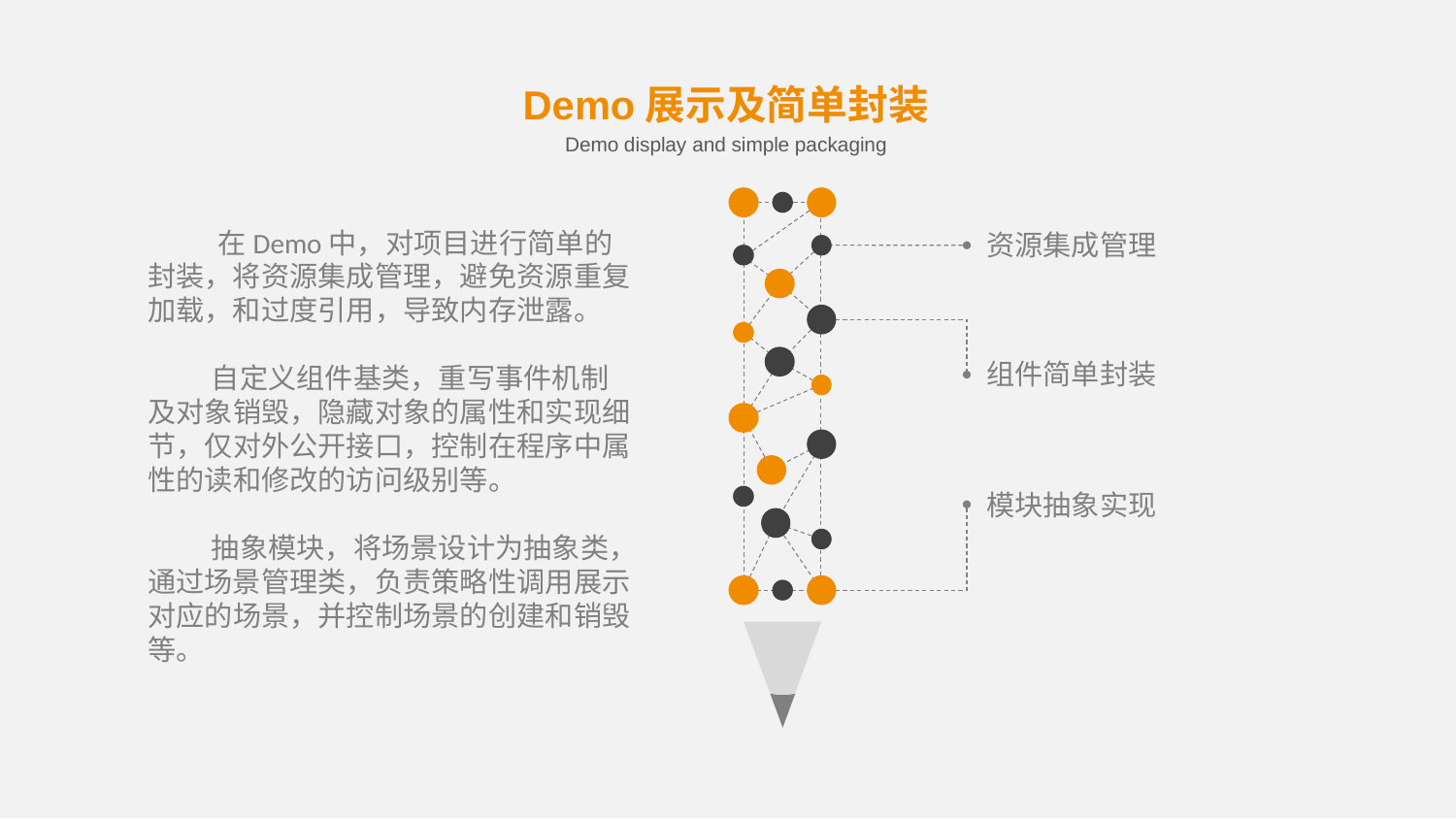

Demo展示及简单封装
Demo display and simple packaging

          在Demo中，对项目进行简单的封装，将资源集成管理，避免资源重复加载，和过度引用，导致内存泄露。

         自定义组件基类，重写事件机制及对象销毁，隐藏对象的属性和实现细节，仅对外公开接口，控制在程序中属性的读和修改的访问级别等。

         抽象模块，将场景设计为抽象类，通过场景管理类，负责策略性调用展示对应的场景，并控制场景的创建和销毁等。
资源集成管理

组件简单封装
模块抽象实现